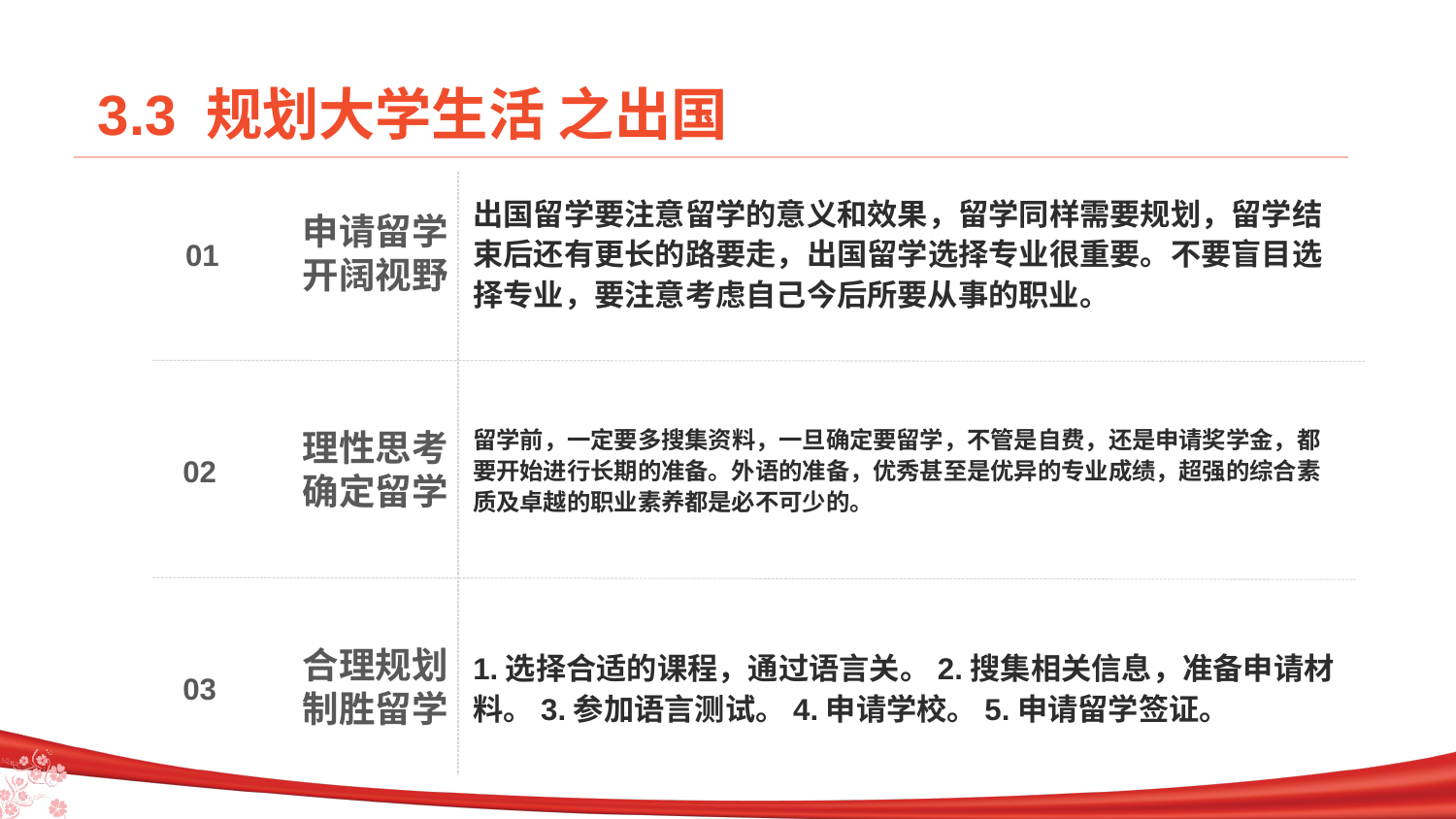

3.3 规划大学生活 之出国
申请留学开阔视野

出国留学要注意留学的意义和效果，留学同样需要规划，留学结束后还有更长的路要走，出国留学选择专业很重要。不要盲目选择专业，要注意考虑自己今后所要从事的职业。
01
理性思考确定留学

留学前，一定要多搜集资料，一旦确定要留学，不管是自费，还是申请奖学金，都要开始进行长期的准备。外语的准备，优秀甚至是优异的专业成绩，超强的综合素质及卓越的职业素养都是必不可少的。
02
合理规划制胜留学

1.选择合适的课程，通过语言关。2.搜集相关信息，准备申请材料。3.参加语言测试。4.申请学校。5.申请留学签证。
03